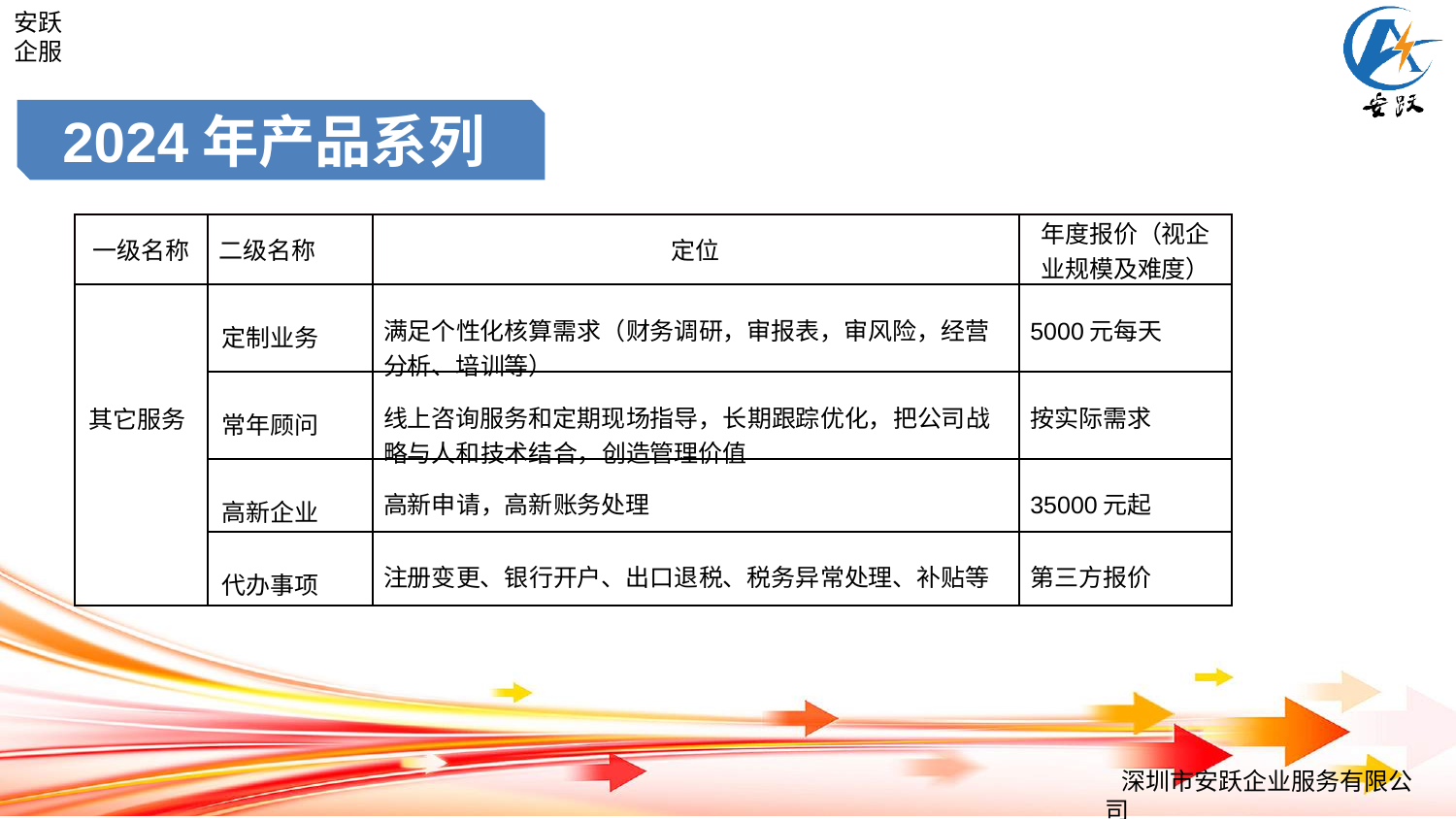

# 2024年产品系列

| 一级名称 | 二级名称 | 定位 | 年度报价（视企业规模及难度） |
| --- | --- | --- | --- |
| 其它服务 | 定制业务 | 满足个性化核算需求（财务调研，审报表，审风险，经营分析、培训等） | 5000元每天 |
|  | 常年顾问 | 线上咨询服务和定期现场指导，长期跟踪优化，把公司战略与人和技术结合，创造管理价值 | 按实际需求 |
|  | 高新企业 | 高新申请，高新账务处理 | 35000元起 |
|  | 代办事项 | 注册变更、银行开户、出口退税、税务异常处理、补贴等 | 第三方报价 |